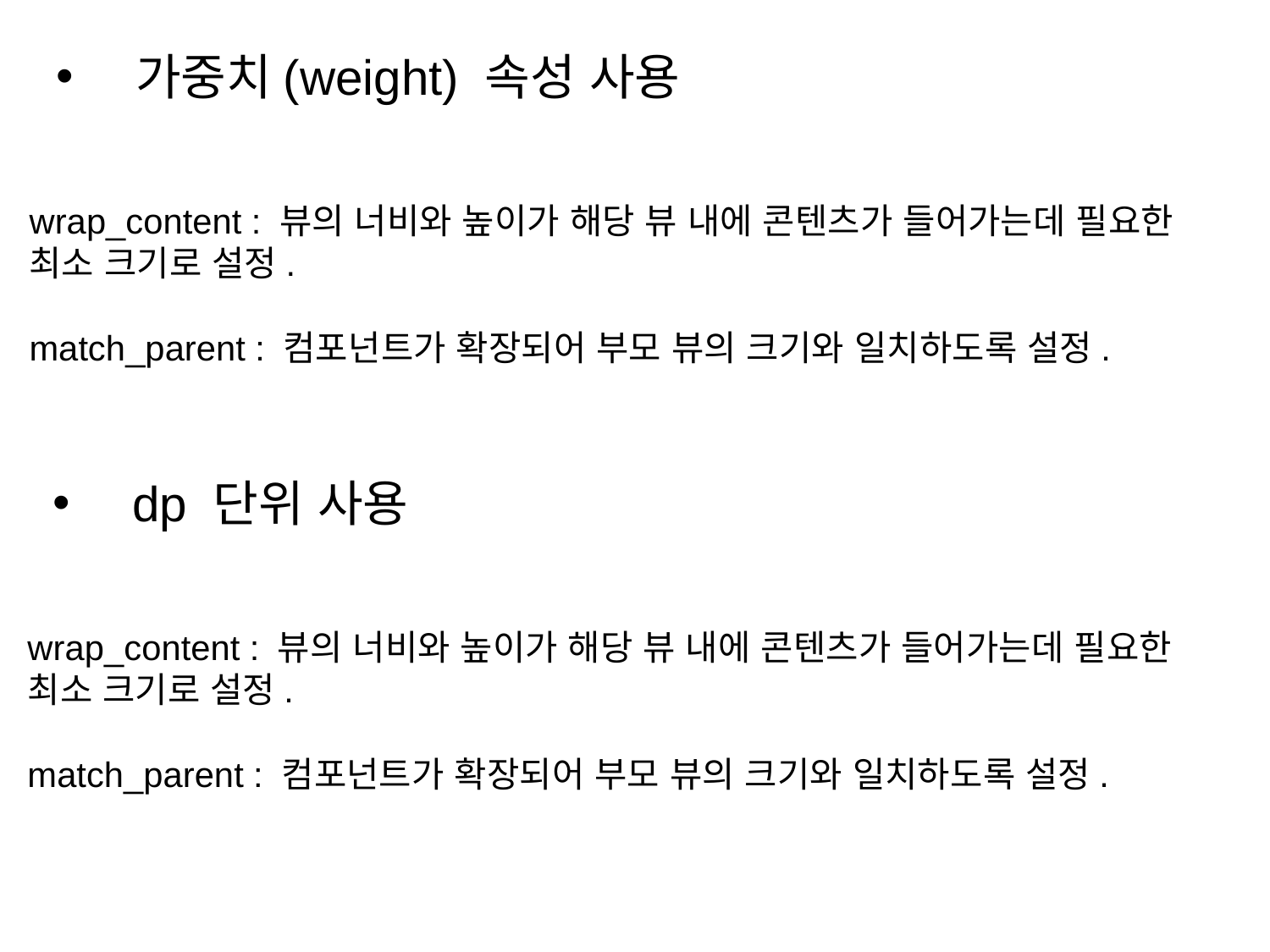

가중치(weight) 속성 사용
wrap_content : 뷰의 너비와 높이가 해당 뷰 내에 콘텐츠가 들어가는데 필요한 최소 크기로 설정.

match_parent : 컴포넌트가 확장되어 부모 뷰의 크기와 일치하도록 설정.
dp 단위 사용
wrap_content : 뷰의 너비와 높이가 해당 뷰 내에 콘텐츠가 들어가는데 필요한 최소 크기로 설정.

match_parent : 컴포넌트가 확장되어 부모 뷰의 크기와 일치하도록 설정.